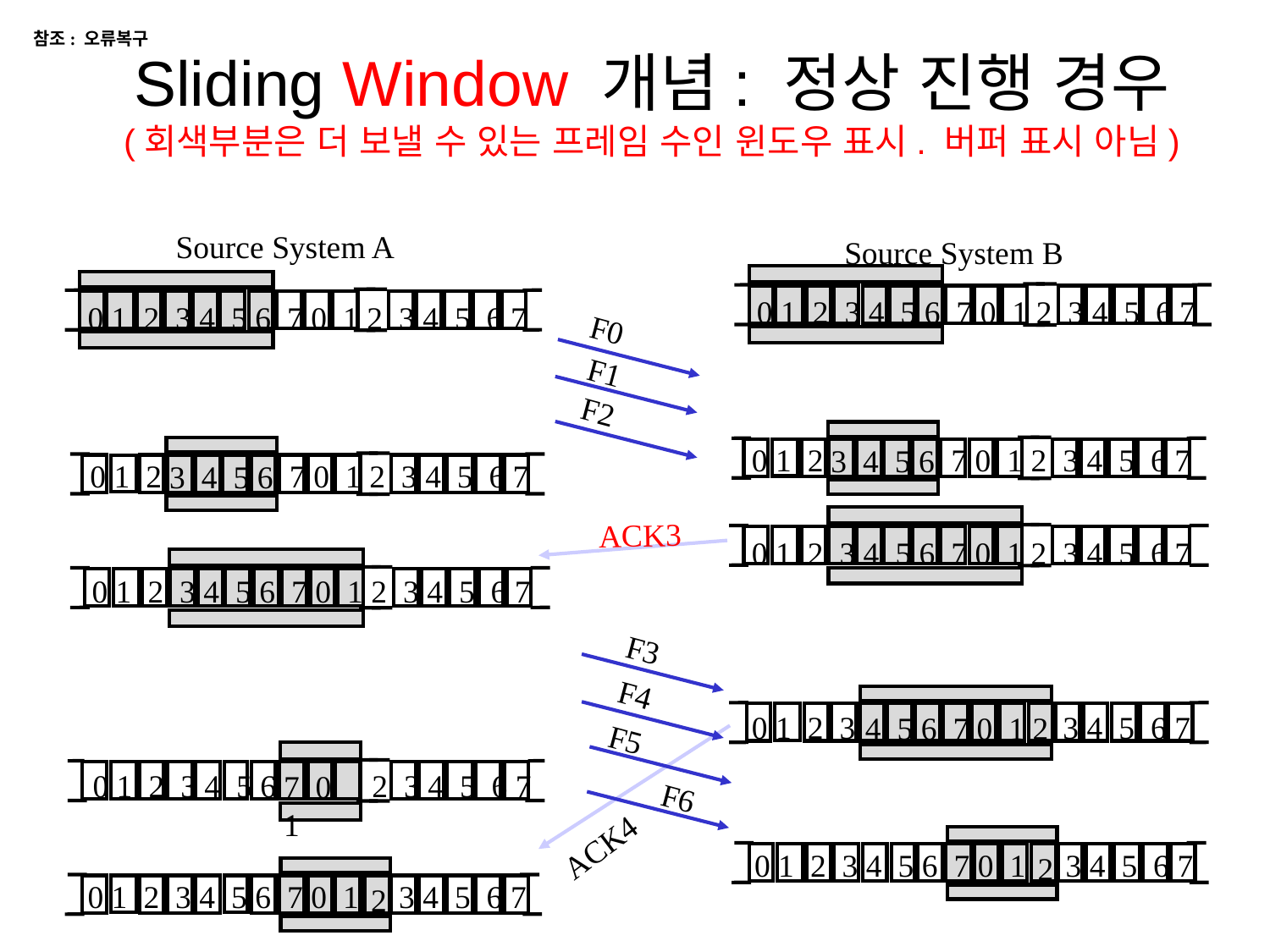

# Sliding Window 개념: 정상 진행 경우 (회색부분은 더 보낼 수 있는 프레임 수인 윈도우 표시. 버퍼 표시 아님)
참조: 오류복구
Source System A

0 1  2  3 4  5 6  7 0  1 2  3 4  5  6 7

Source System B

0 1  2  3 4  5 6  7 0  1 2  3 4  5  6 7

F0

F1

F2

0 1  2  3 4  5 6  7 0  1 2  3 4  5  6 7
3  4  5 6

0 1  2  3 4  5 6  7 0  1 2  3 4  5  6 7
3  4  5 6

0 1  2  3 4  5 6  7 0  1 2  3 4  5  6 7

ACK3

0 1  2  3 4  5 6  7 0  1 2  3 4  5  6 7

F3

F4

F5

F6

ACK4

0 1  2  3 4  5 6  7 0  1 2  3 4  5  6 7
4  5 6  7 0  1 2

0 1  2  3 4  5 6  7 0  1 2  3 4  5  6 7

7  0  1

0 1  2  3 4  5 6  7 0  1 2  3 4  5  6 7
2

0 1  2  3 4  5 6  7 0  1 2  3 4  5  6 7
2